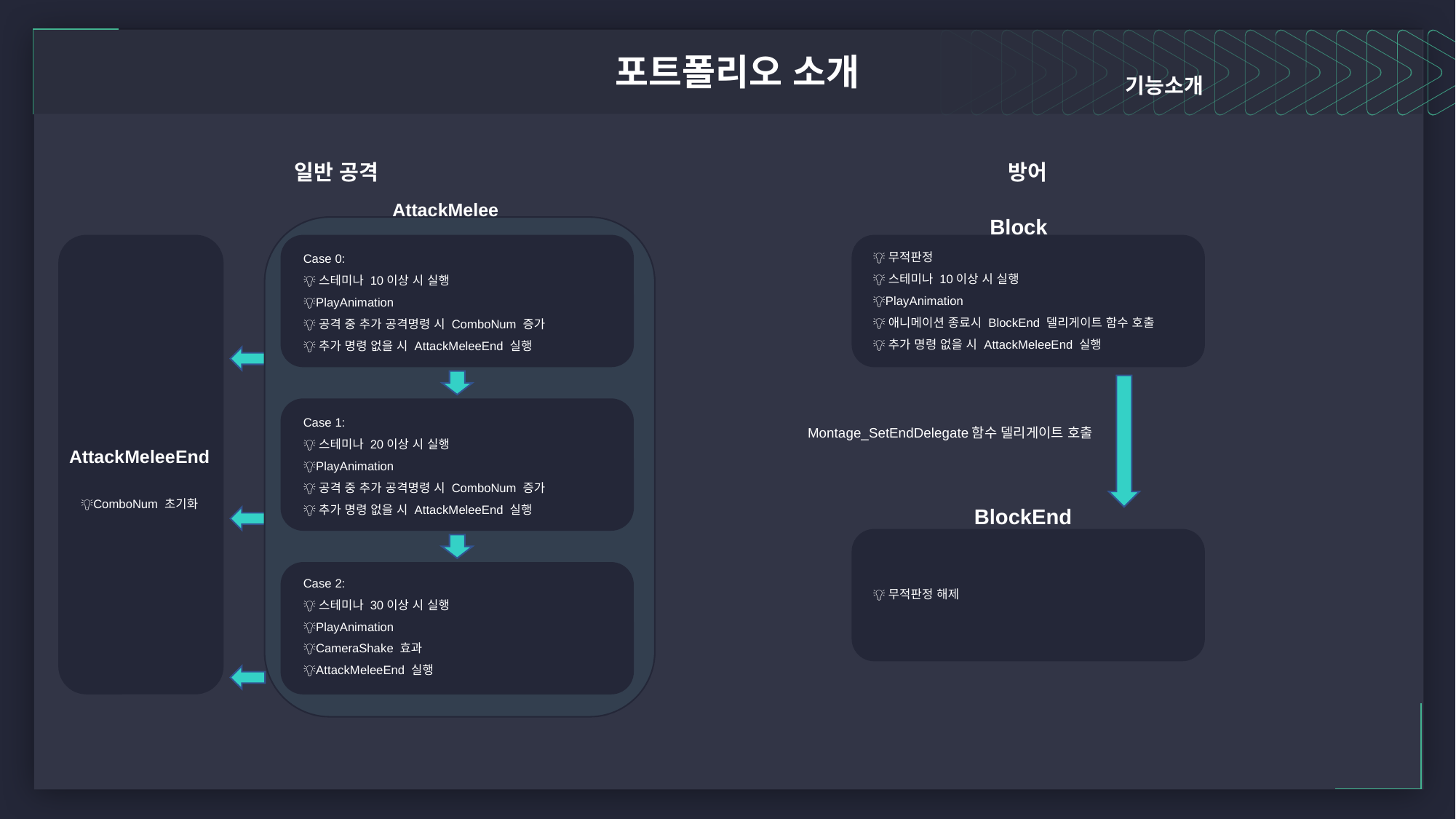

포트폴리오 소개

기능소개
일반 공격
방어
AttackMelee
Block

💡무적판정
💡스테미나 10이상 시 실행
💡PlayAnimation
💡애니메이션 종료시 BlockEnd 델리게이트 함수 호출
💡추가 명령 없을 시 AttackMeleeEnd 실행
Case 0:
💡스테미나 10이상 시 실행
💡PlayAnimation
💡공격 중 추가 공격명령 시 ComboNum 증가
💡추가 명령 없을 시 AttackMeleeEnd 실행

Case 1:
💡스테미나 20이상 시 실행
💡PlayAnimation
💡공격 중 추가 공격명령 시 ComboNum 증가
💡추가 명령 없을 시 AttackMeleeEnd 실행
Montage_SetEndDelegate함수 델리게이트 호출
AttackMeleeEnd

💡ComboNum 초기화
BlockEnd

Case 2:
💡스테미나 30이상 시 실행
💡PlayAnimation
💡CameraShake 효과
💡AttackMeleeEnd 실행
💡무적판정 해제